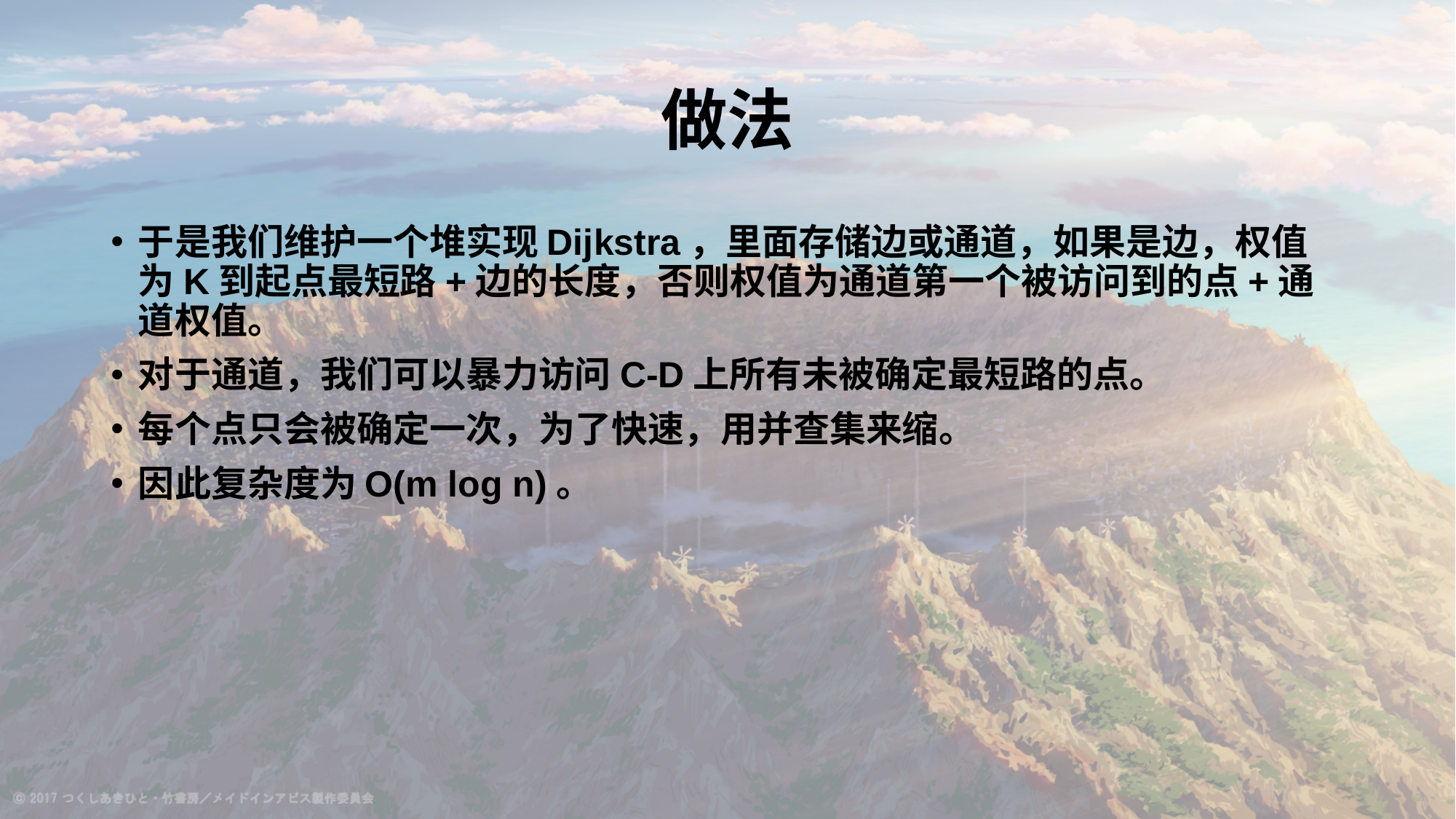

# 做法
于是我们维护一个堆实现Dijkstra，里面存储边或通道，如果是边，权值为K到起点最短路+边的长度，否则权值为通道第一个被访问到的点+通道权值。
对于通道，我们可以暴力访问C-D上所有未被确定最短路的点。
每个点只会被确定一次，为了快速，用并查集来缩。
因此复杂度为O(m log n)。